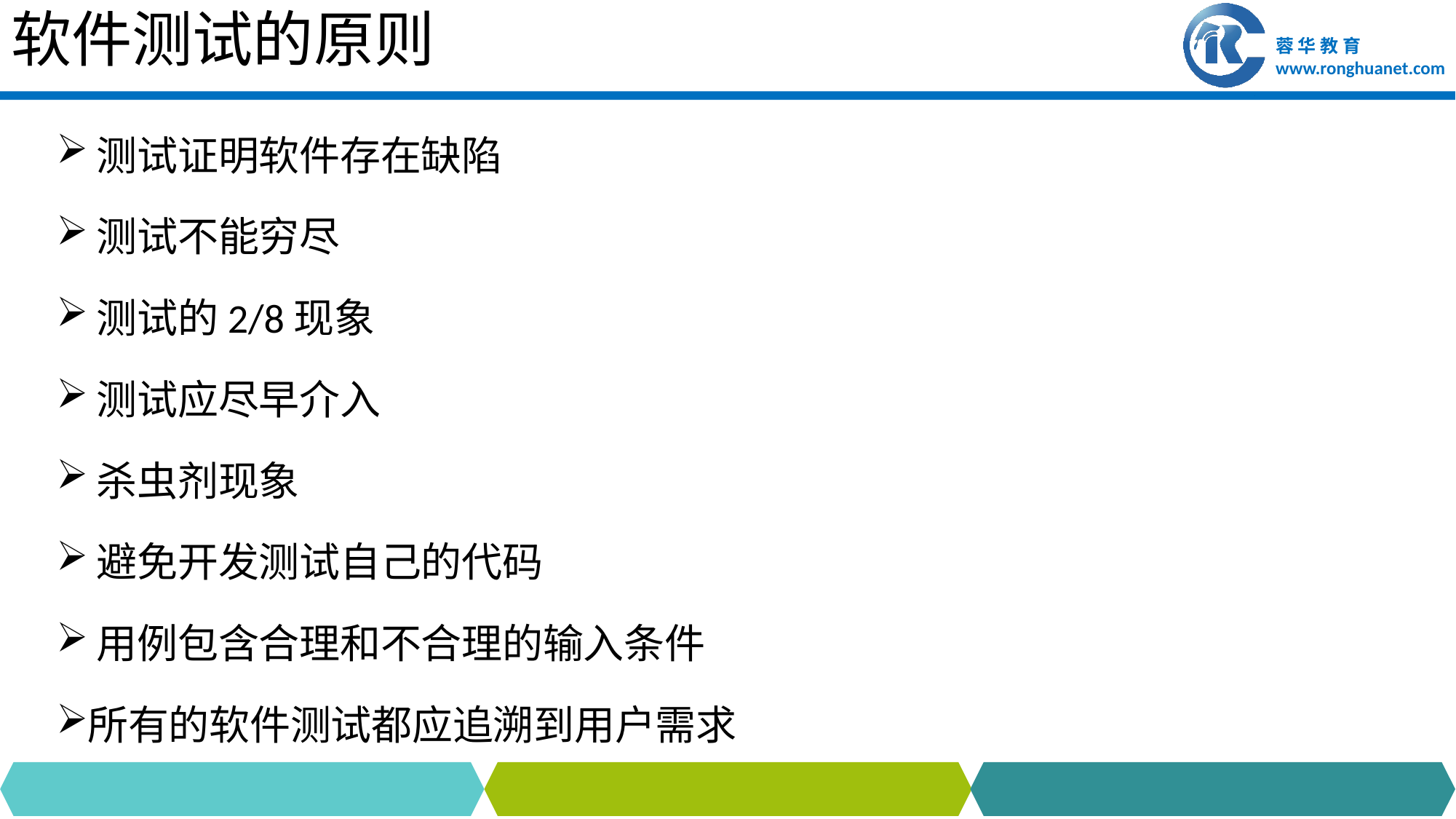

# 软件测试的原则
测试证明软件存在缺陷
测试不能穷尽
测试的2/8现象
测试应尽早介入
杀虫剂现象
避免开发测试自己的代码
用例包含合理和不合理的输入条件
所有的软件测试都应追溯到用户需求求